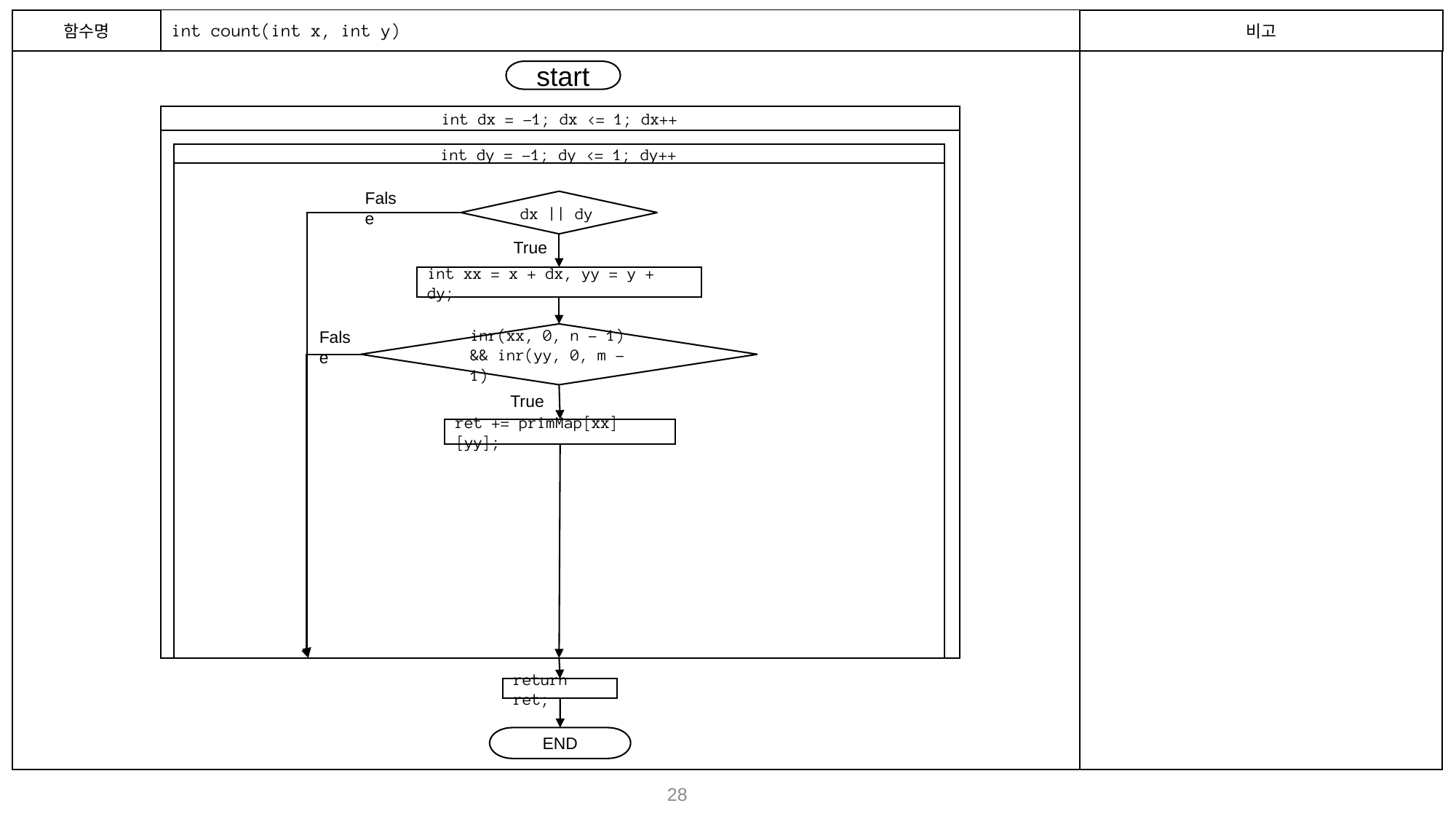

함수명
# int count(int x, int y)
비고

start
int dx = -1; dx <= 1; dx++

int dy = -1; dy <= 1; dy++

False
dx || dy
True
int xx = x + dx, yy = y + dy;
False
inr(xx, 0, n - 1) && inr(yy, 0, m - 1)
True
ret += primMap[xx][yy];
return ret;
END
28